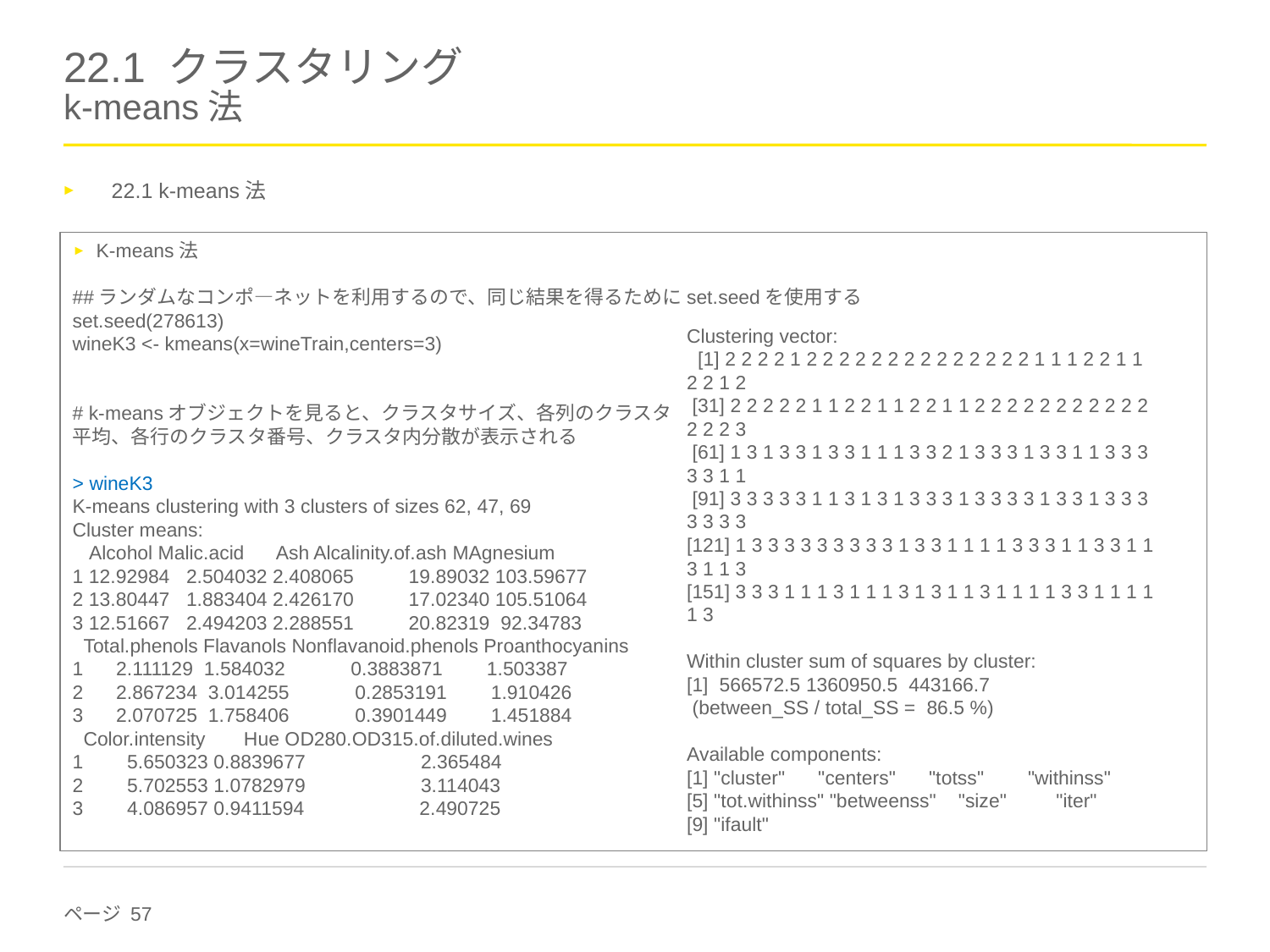

# 22.1 クラスタリング k-means法
22.1 k-means法

K-means法

##ランダムなコンポ―ネットを利用するので、同じ結果を得るためにset.seedを使用する
set.seed(278613)
wineK3 <- kmeans(x=wineTrain,centers=3)

# k-meansオブジェクトを見ると、クラスタサイズ、各列のクラスタ
平均、各行のクラスタ番号、クラスタ内分散が表示される

> wineK3
K-means clustering with 3 clusters of sizes 62, 47, 69
Cluster means:
   Alcohol Malic.acid      Ash Alcalinity.of.ash MAgnesium
1 12.92984   2.504032 2.408065          19.89032 103.59677
2 13.80447   1.883404 2.426170          17.02340 105.51064
3 12.51667   2.494203 2.288551          20.82319  92.34783
  Total.phenols Flavanols Nonflavanoid.phenols Proanthocyanins
1      2.111129  1.584032            0.3883871        1.503387
2      2.867234  3.014255            0.2853191        1.910426
3      2.070725  1.758406            0.3901449        1.451884
  Color.intensity       Hue OD280.OD315.of.diluted.wines
1        5.650323 0.8839677                     2.365484
2        5.702553 1.0782979                     3.114043
3        4.086957 0.9411594                     2.490725

Clustering vector:
  [1] 2 2 2 2 1 2 2 2 2 2 2 2 2 2 2 2 2 2 2 1 1 1 2 2 1 1 2 2 1 2
 [31] 2 2 2 2 2 1 1 2 2 1 1 2 2 1 1 2 2 2 2 2 2 2 2 2 2 2 2 2 2 3
 [61] 1 3 1 3 3 1 3 3 1 1 1 3 3 2 1 3 3 3 1 3 3 1 1 3 3 3 3 3 1 1
 [91] 3 3 3 3 3 1 1 3 1 3 1 3 3 3 1 3 3 3 3 1 3 3 1 3 3 3 3 3 3 3
[121] 1 3 3 3 3 3 3 3 3 3 1 3 3 1 1 1 1 3 3 3 1 1 3 3 1 1 3 1 1 3
[151] 3 3 3 1 1 1 3 1 1 1 3 1 3 1 1 3 1 1 1 1 3 3 1 1 1 1 1 3

Within cluster sum of squares by cluster:
[1]  566572.5 1360950.5  443166.7
 (between_SS / total_SS =  86.5 %)

Available components:
[1] "cluster"      "centers"      "totss"        "withinss"
[5] "tot.withinss" "betweenss"    "size"         "iter"
[9] "ifault"